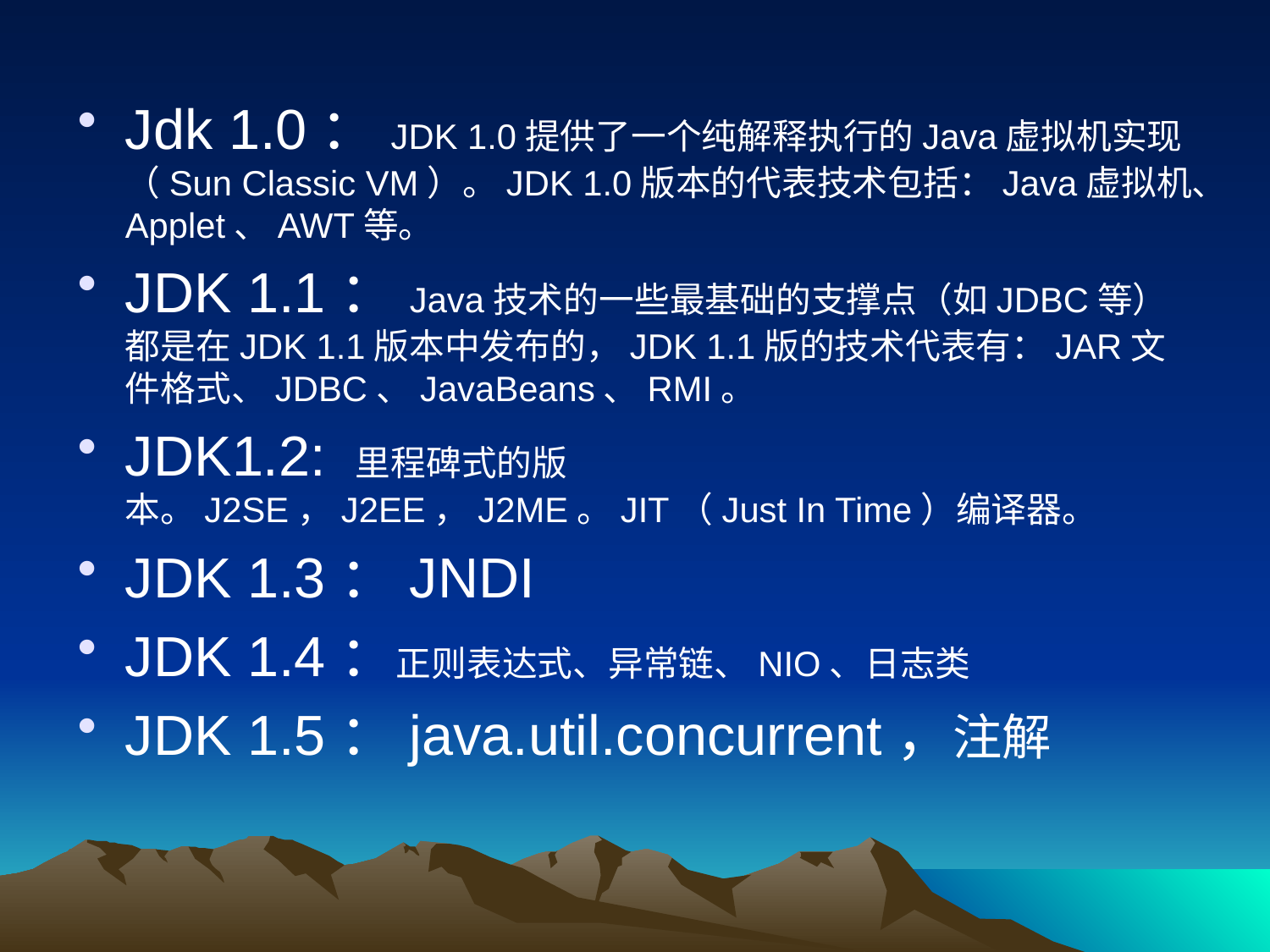

Jdk 1.0：JDK 1.0提供了一个纯解释执行的Java虚拟机实现（Sun Classic VM）。JDK 1.0版本的代表技术包括：Java虚拟机、Applet、AWT等。
JDK 1.1：Java技术的一些最基础的支撑点（如JDBC等）都是在JDK 1.1版本中发布的，JDK 1.1版的技术代表有：JAR文件格式、JDBC、JavaBeans、RMI。
JDK1.2: 里程碑式的版本。J2SE，J2EE，J2ME。JIT（Just In Time）编译器。
JDK 1.3：JNDI
JDK 1.4：正则表达式、异常链、NIO、日志类
JDK 1.5：java.util.concurrent，注解